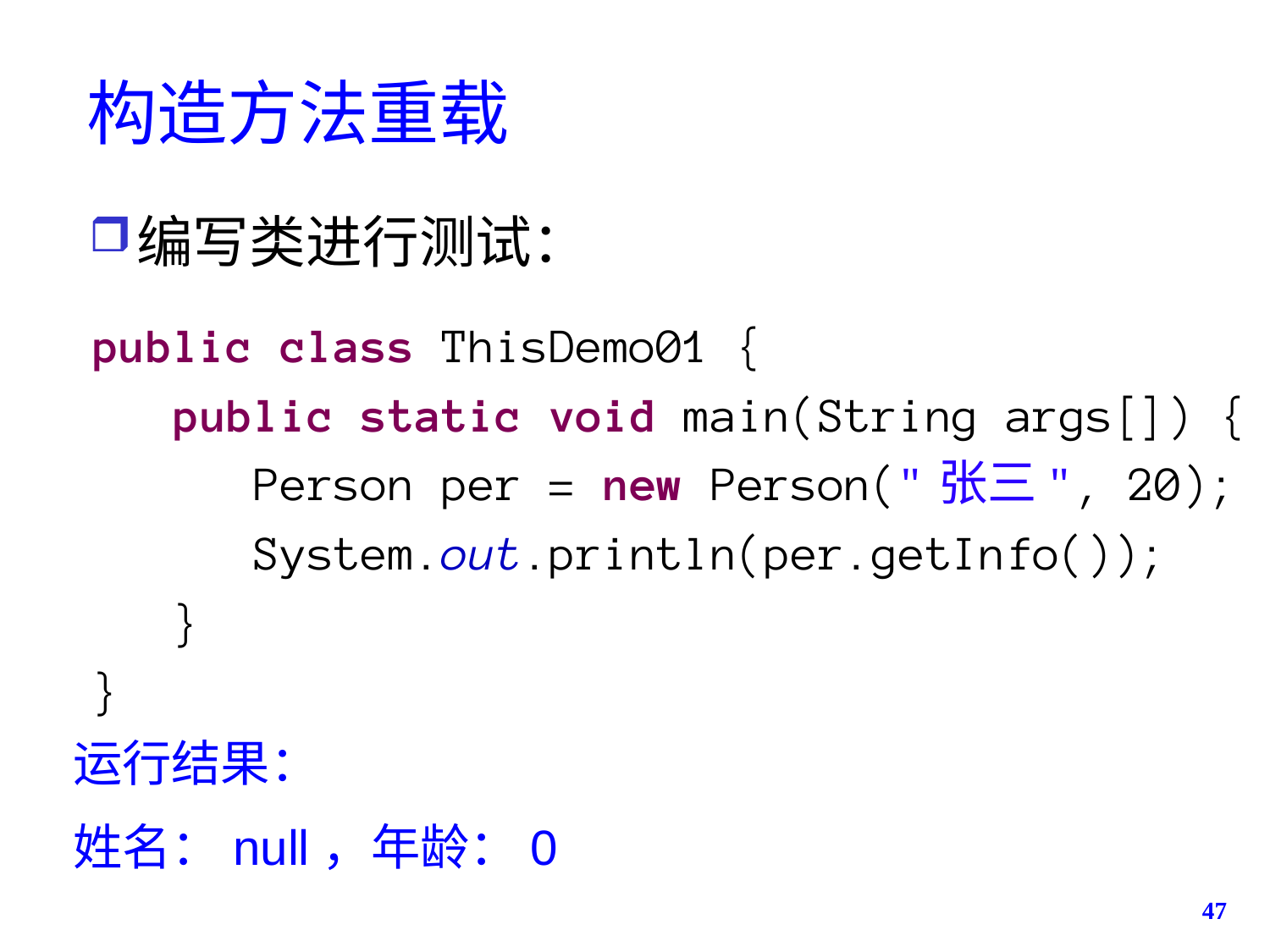

# 构造方法重载
编写类进行测试：
public class ThisDemo01 {
   public static void main(String args[]) {
      Person per = new Person("张三", 20);
      System.out.println(per.getInfo());
   }
}
运行结果：
姓名：null，年龄：0
47